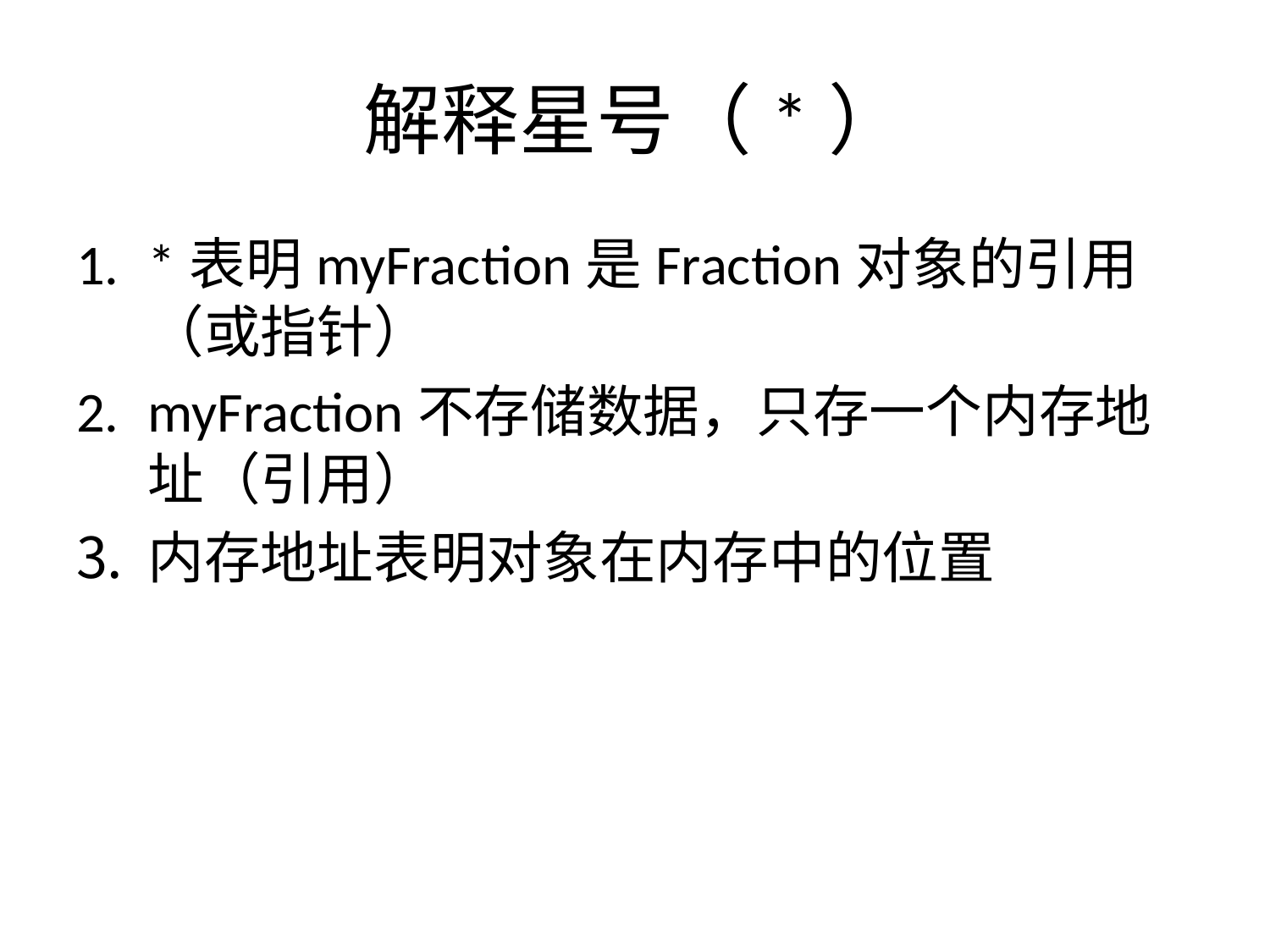

# 解释星号（*）
*表明myFraction是Fraction对象的引用（或指针）
myFraction不存储数据，只存一个内存地址（引用）
内存地址表明对象在内存中的位置